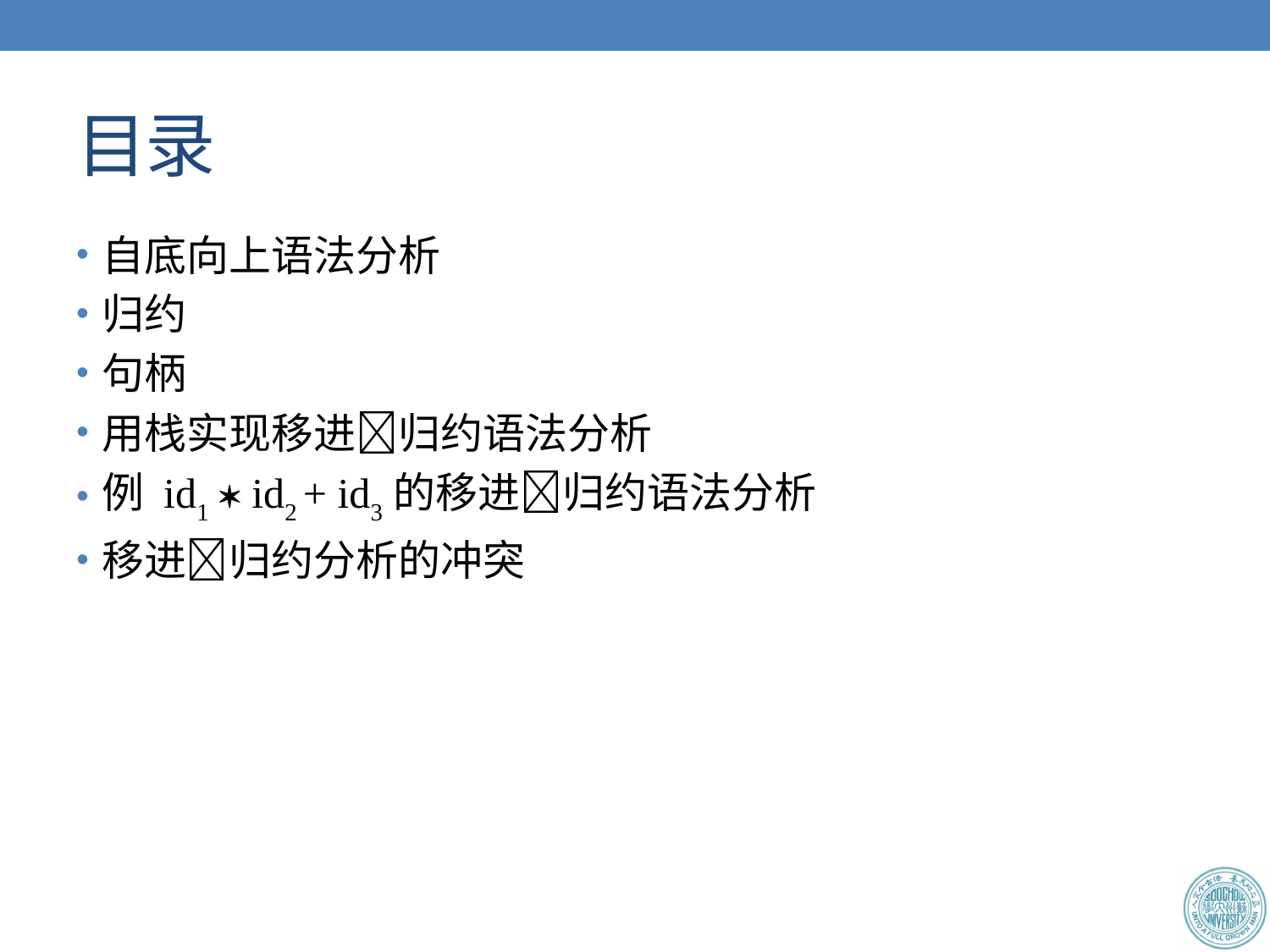

# 目录
自底向上语法分析
归约
句柄
用栈实现移进−归约语法分析
例 id1 ∗ id2 + id3的移进−归约语法分析
移进−归约分析的冲突